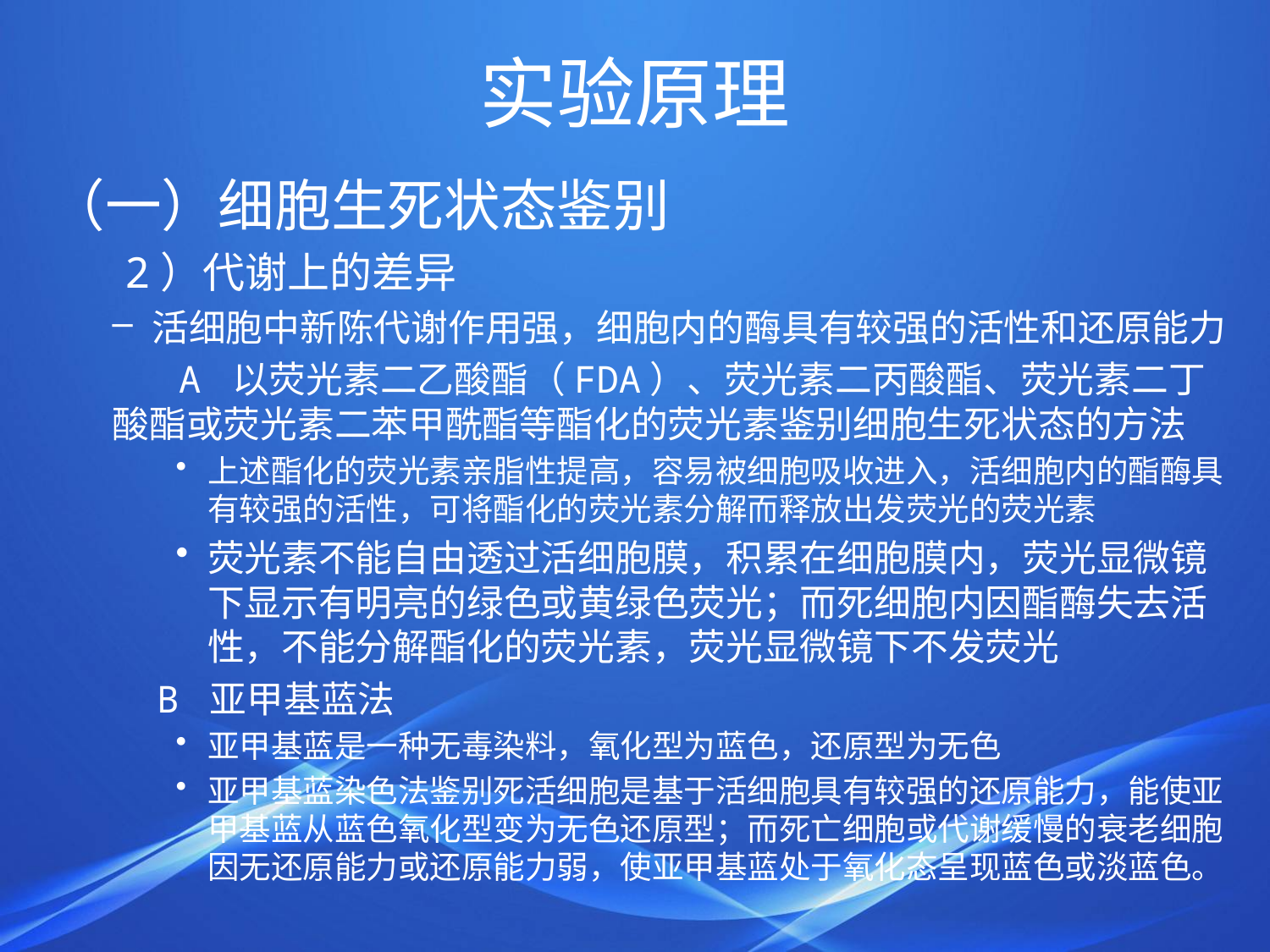

# 实验原理
（一）细胞生死状态鉴别
   2）代谢上的差异
活细胞中新陈代谢作用强，细胞内的酶具有较强的活性和还原能力
   A 以荧光素二乙酸酯（FDA）、荧光素二丙酸酯、荧光素二丁酸酯或荧光素二苯甲酰酯等酯化的荧光素鉴别细胞生死状态的方法
上述酯化的荧光素亲脂性提高，容易被细胞吸收进入，活细胞内的酯酶具有较强的活性，可将酯化的荧光素分解而释放出发荧光的荧光素
荧光素不能自由透过活细胞膜，积累在细胞膜内，荧光显微镜下显示有明亮的绿色或黄绿色荧光；而死细胞内因酯酶失去活性，不能分解酯化的荧光素，荧光显微镜下不发荧光
  B 亚甲基蓝法
亚甲基蓝是一种无毒染料，氧化型为蓝色，还原型为无色
亚甲基蓝染色法鉴别死活细胞是基于活细胞具有较强的还原能力，能使亚甲基蓝从蓝色氧化型变为无色还原型；而死亡细胞或代谢缓慢的衰老细胞因无还原能力或还原能力弱，使亚甲基蓝处于氧化态呈现蓝色或淡蓝色。